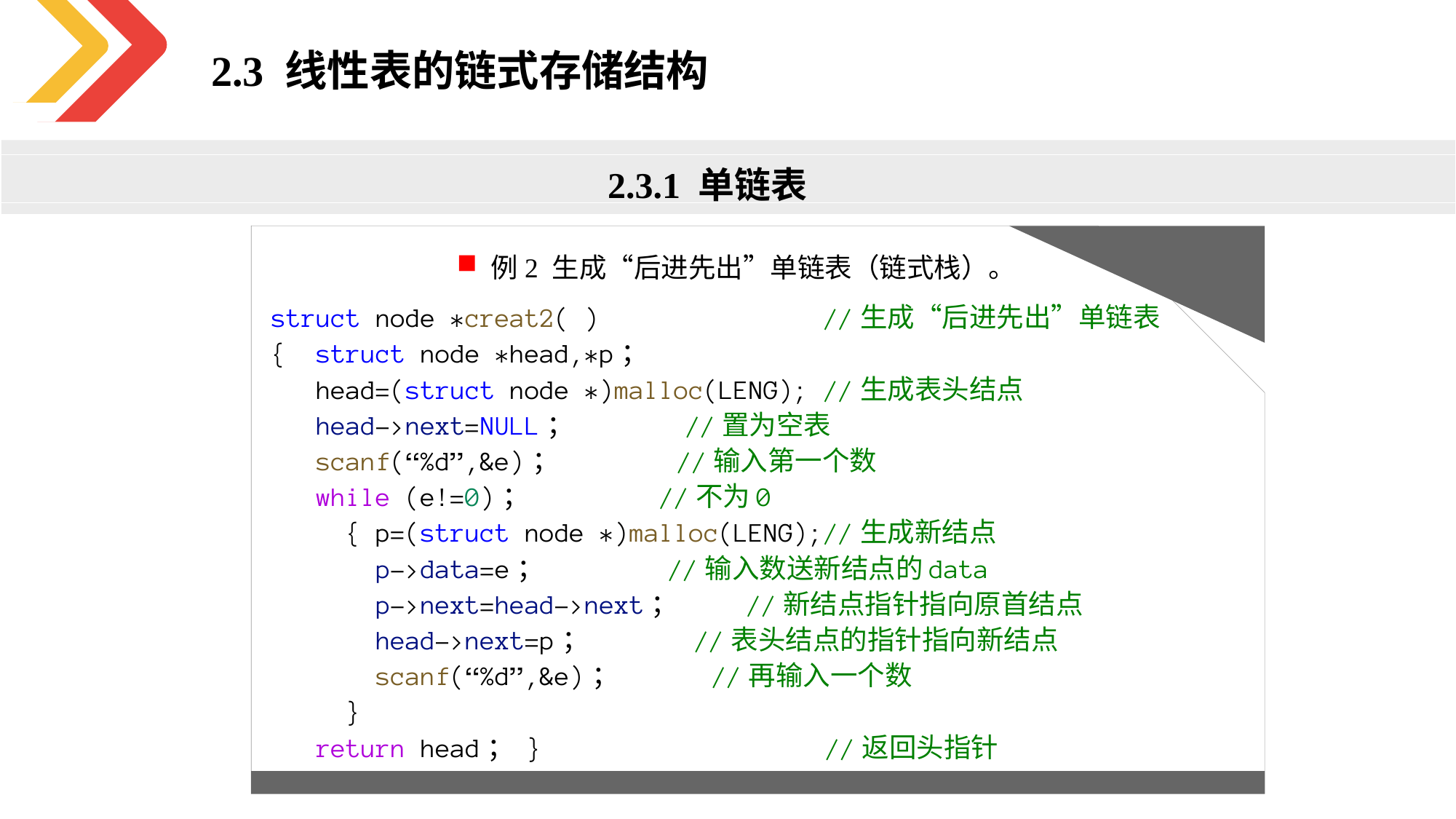

2.3 线性表的链式存储结构

2.3.1 单链表

例2 生成“后进先出”单链表（链式栈）。
struct node *creat2( )               //生成“后进先出”单链表
{  struct node *head,*p；
   head=(struct node *)malloc(LENG); //生成表头结点
   head->next=NULL；                 //置为空表
   scanf(“%d”,&e)；                  //输入第一个数
   while (e!=0)；                    //不为0
     { p=(struct node *)malloc(LENG);//生成新结点
       p->data=e；                   //输入数送新结点的data
       p->next=head->next；          //新结点指针指向原首结点
       head->next=p；                //表头结点的指针指向新结点
       scanf(“%d”,&e)；              //再输入一个数
     }
   return head； }                   //返回头指针